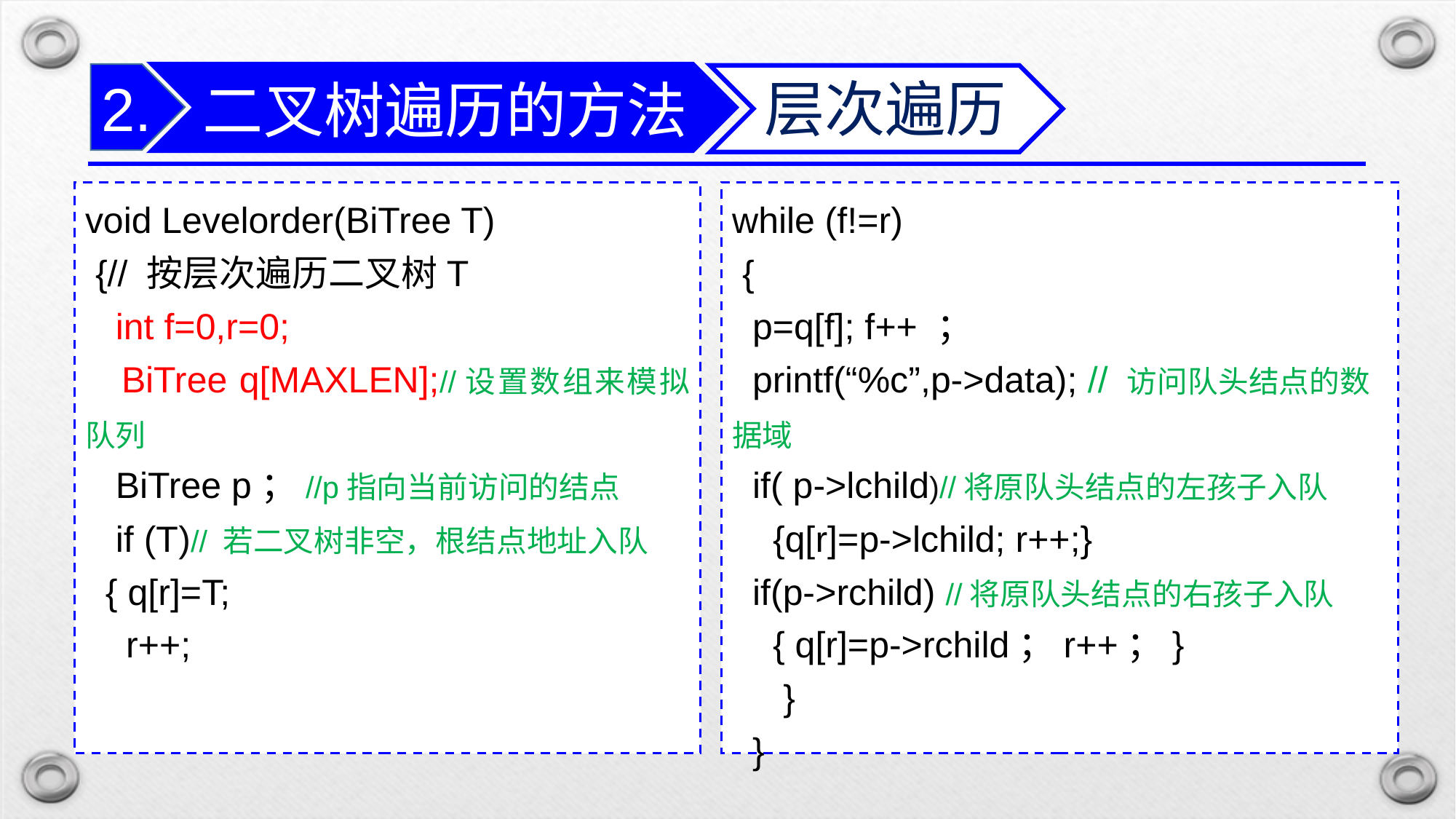

二叉树遍历的方法

2.
层次遍历
while (f!=r)
 {
  p=q[f]; f++ ；
  printf(“%c”,p->data); // 访问队头结点的数据域
  if( p->lchild)//将原队头结点的左孩子入队
    {q[r]=p->lchild; r++;}
  if(p->rchild) //将原队头结点的右孩子入队
    { q[r]=p->rchild；r++；}
     }
  }

void Levelorder(BiTree T)
 {// 按层次遍历二叉树T
   int f=0,r=0;
   BiTree q[MAXLEN];//设置数组来模拟队列
   BiTree p；//p指向当前访问的结点
   if (T)// 若二叉树非空，根结点地址入队
  { q[r]=T;
    r++;